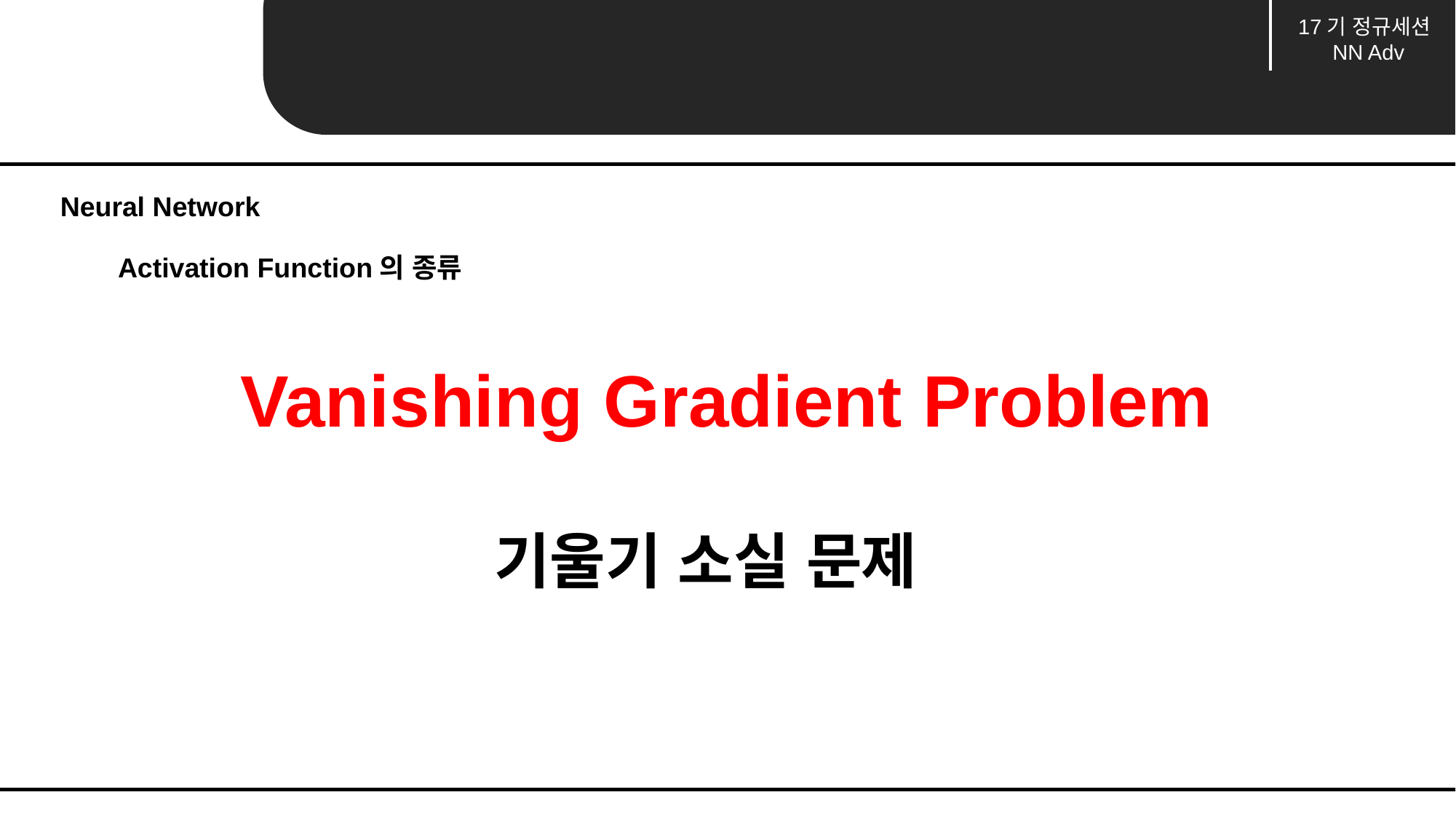

17기 정규세션
SVM
17기 정규세션
NN Adv
Unit  02 ㅣActivation Function
Neural Network
Activation Function의 종류
Vanishing Gradient Problem

기울기 소실 문제